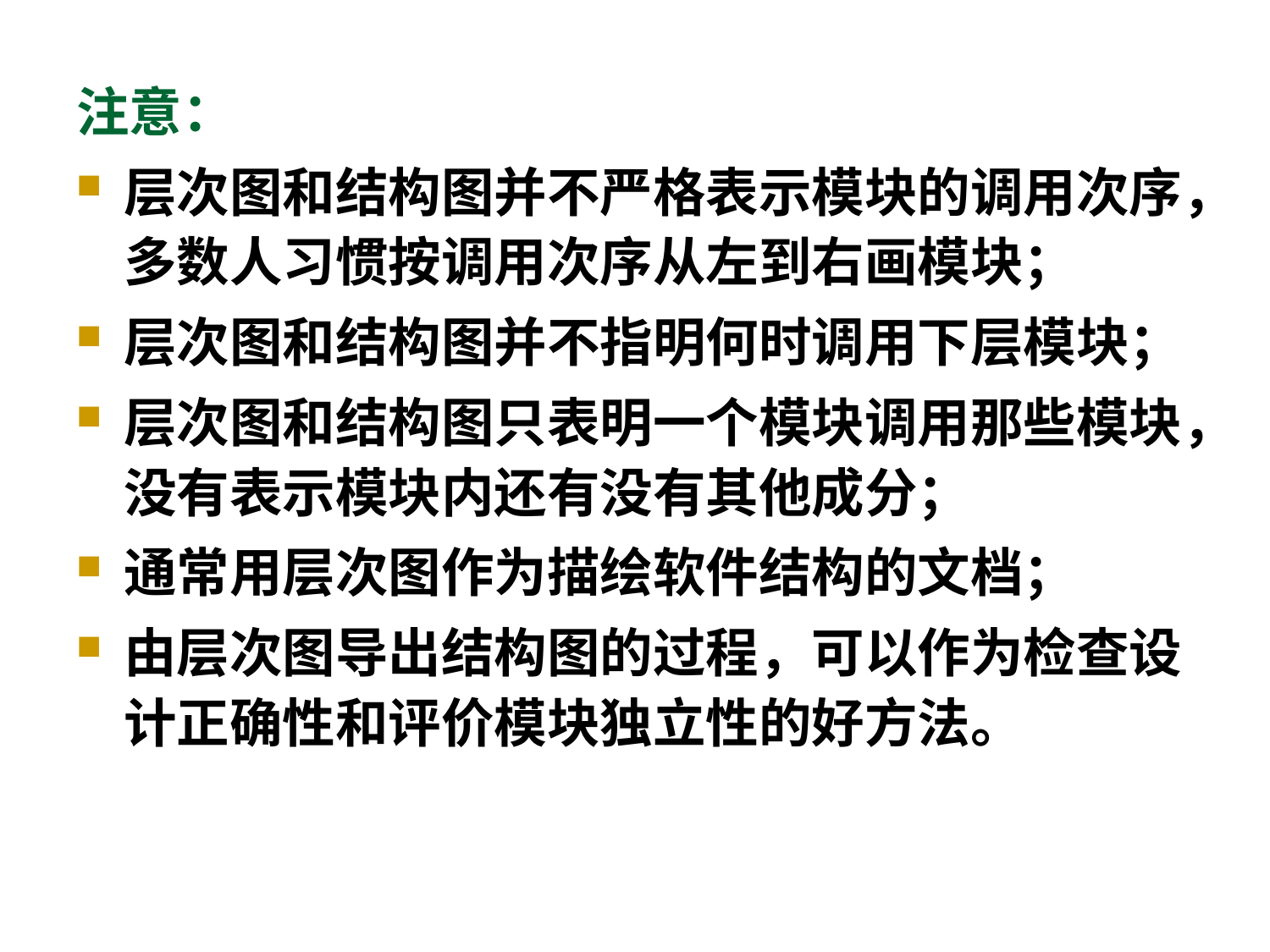

注意：
层次图和结构图并不严格表示模块的调用次序，多数人习惯按调用次序从左到右画模块；
层次图和结构图并不指明何时调用下层模块；
层次图和结构图只表明一个模块调用那些模块，没有表示模块内还有没有其他成分；
通常用层次图作为描绘软件结构的文档；
由层次图导出结构图的过程，可以作为检查设计正确性和评价模块独立性的好方法。